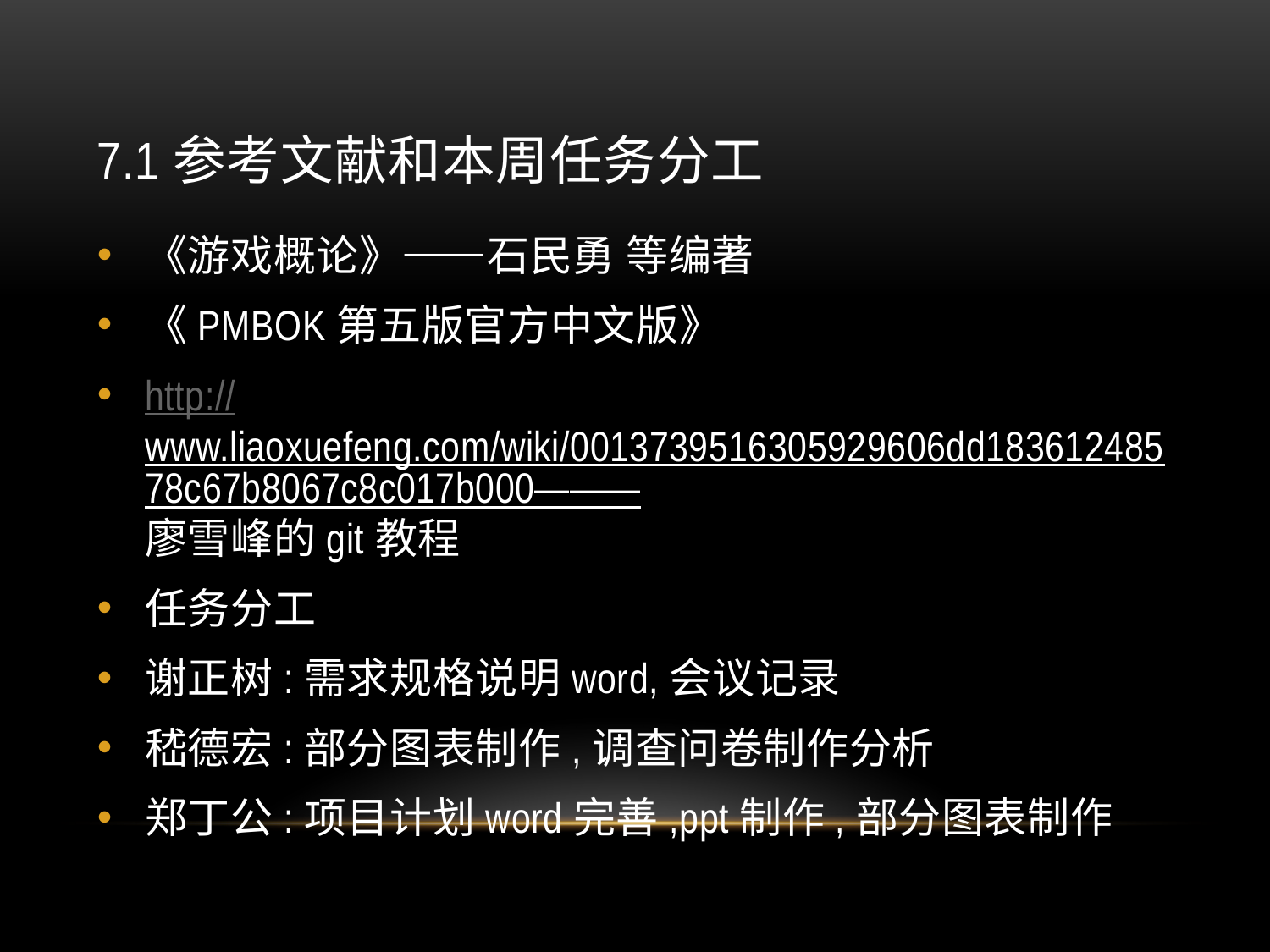

# 7.1参考文献和本周任务分工
《游戏概论》——石民勇 等编著
《PMBOK第五版官方中文版》
http://www.liaoxuefeng.com/wiki/0013739516305929606dd18361248578c67b8067c8c017b000———廖雪峰的git教程
任务分工
谢正树:需求规格说明word,会议记录
嵇德宏:部分图表制作,调查问卷制作分析
郑丁公:项目计划word完善,ppt制作,部分图表制作